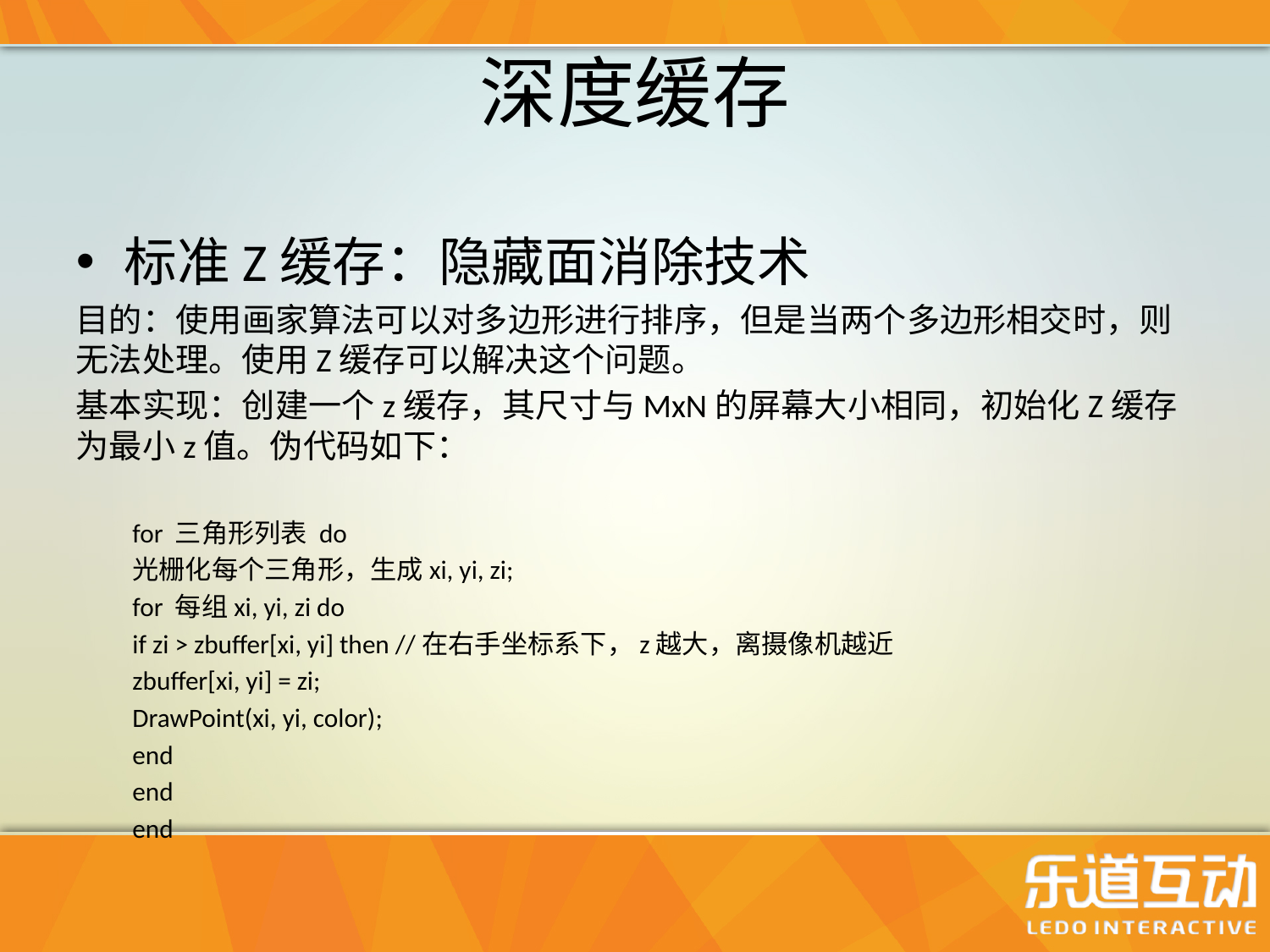

# 深度缓存
标准Z缓存：隐藏面消除技术
目的：使用画家算法可以对多边形进行排序，但是当两个多边形相交时，则无法处理。使用Z缓存可以解决这个问题。
基本实现：创建一个z缓存，其尺寸与MxN的屏幕大小相同，初始化Z缓存为最小z值。伪代码如下：

for 三角形列表 do
	光栅化每个三角形，生成xi, yi, zi;
	for 每组xi, yi, zi do
		if zi > zbuffer[xi, yi] then //在右手坐标系下，z越大，离摄像机越近
			zbuffer[xi, yi] = zi;
			DrawPoint(xi, yi, color);
		end
	end
end